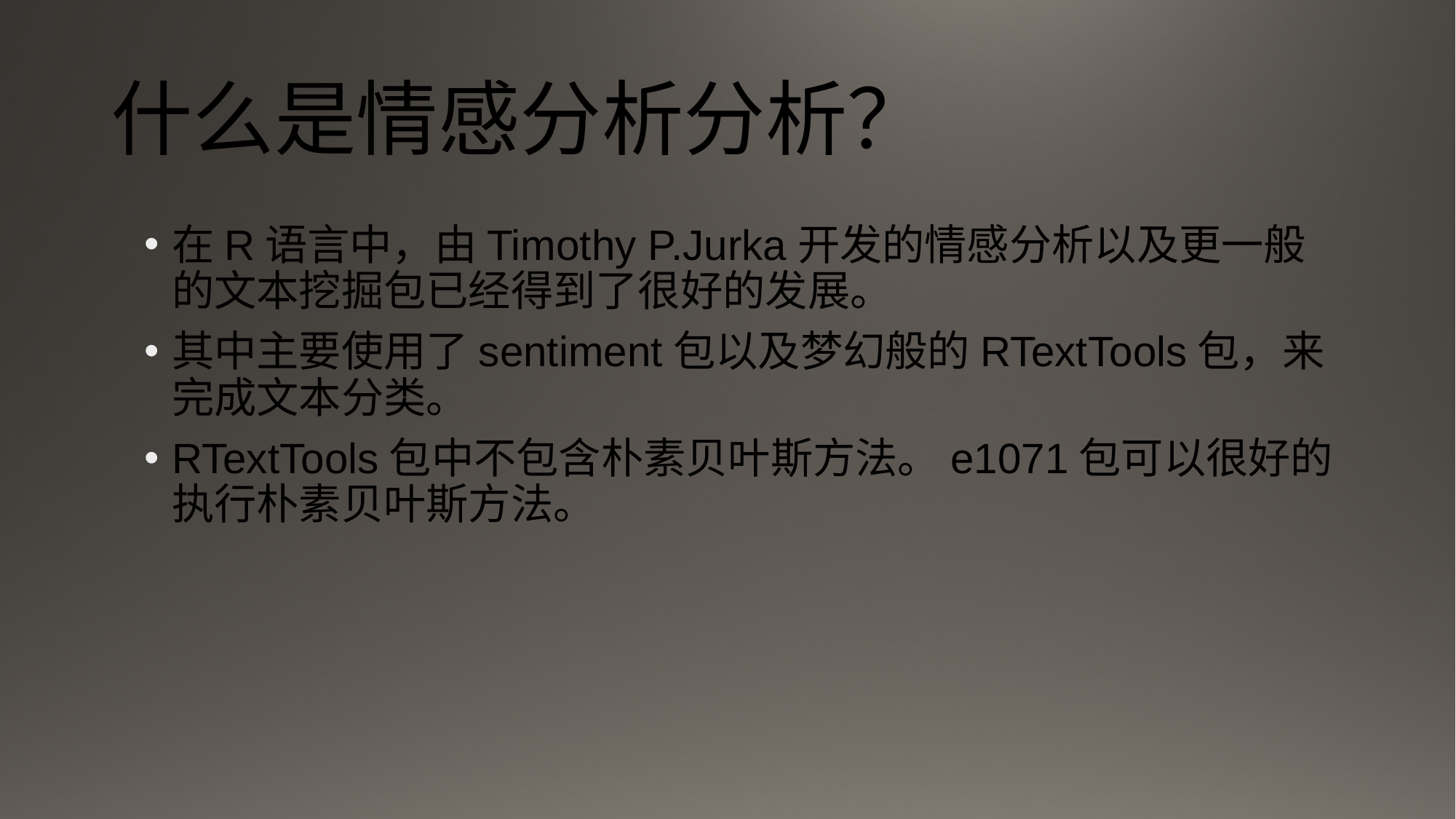

# 什么是情感分析分析？
在R语言中，由Timothy P.Jurka开发的情感分析以及更一般的文本挖掘包已经得到了很好的发展。
其中主要使用了sentiment包以及梦幻般的RTextTools包，来完成文本分类。
RTextTools包中不包含朴素贝叶斯方法。e1071包可以很好的执行朴素贝叶斯方法。